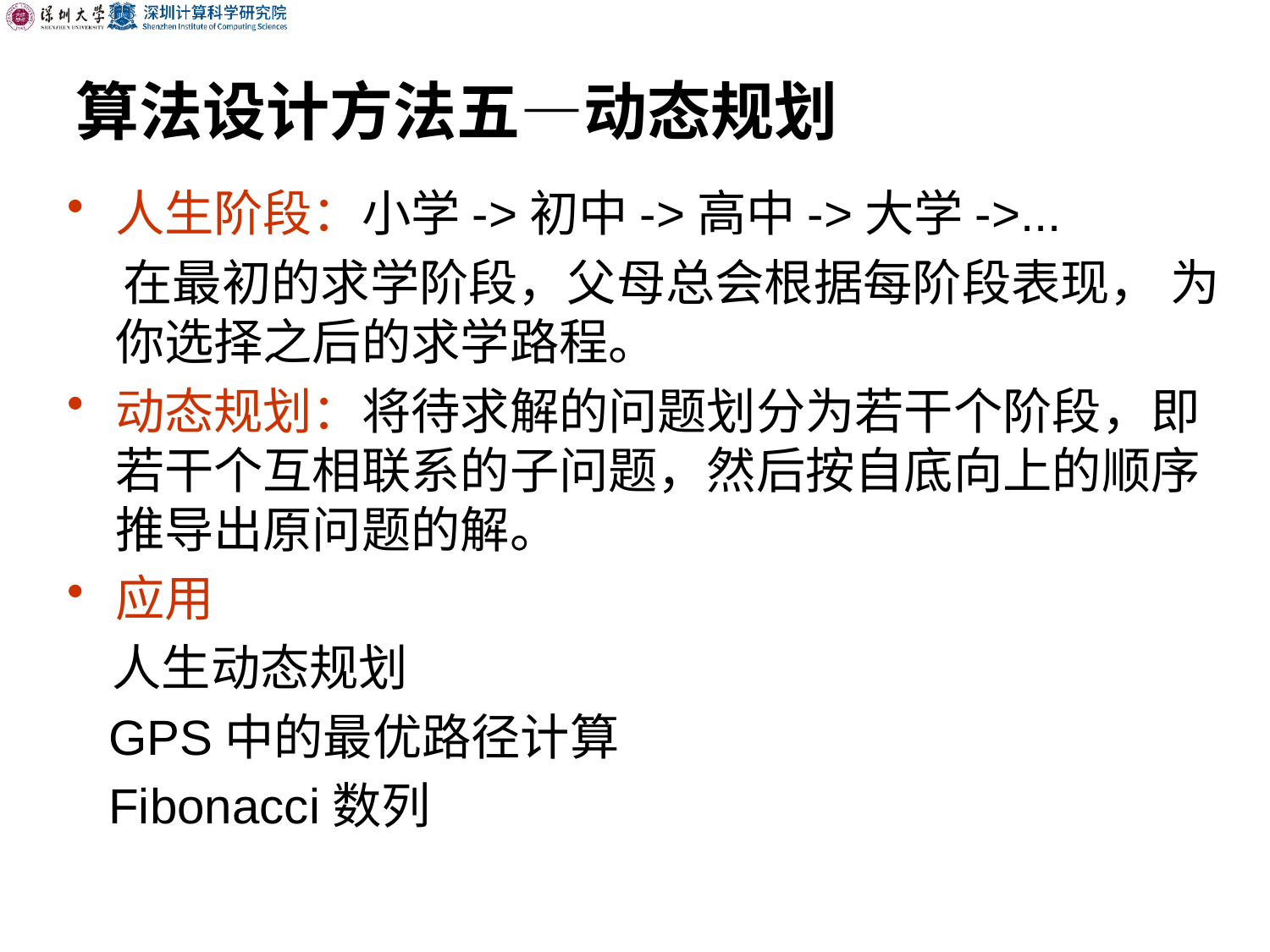

算法设计方法五—动态规划
人生阶段：小学->初中->高中->大学->...
    在最初的求学阶段，父母总会根据每阶段表现， 为你选择之后的求学路程。
动态规划：将待求解的问题划分为若干个阶段，即若干个互相联系的子问题，然后按自底向上的顺序推导出原问题的解。
应用
   人生动态规划
   GPS中的最优路径计算
   Fibonacci数列